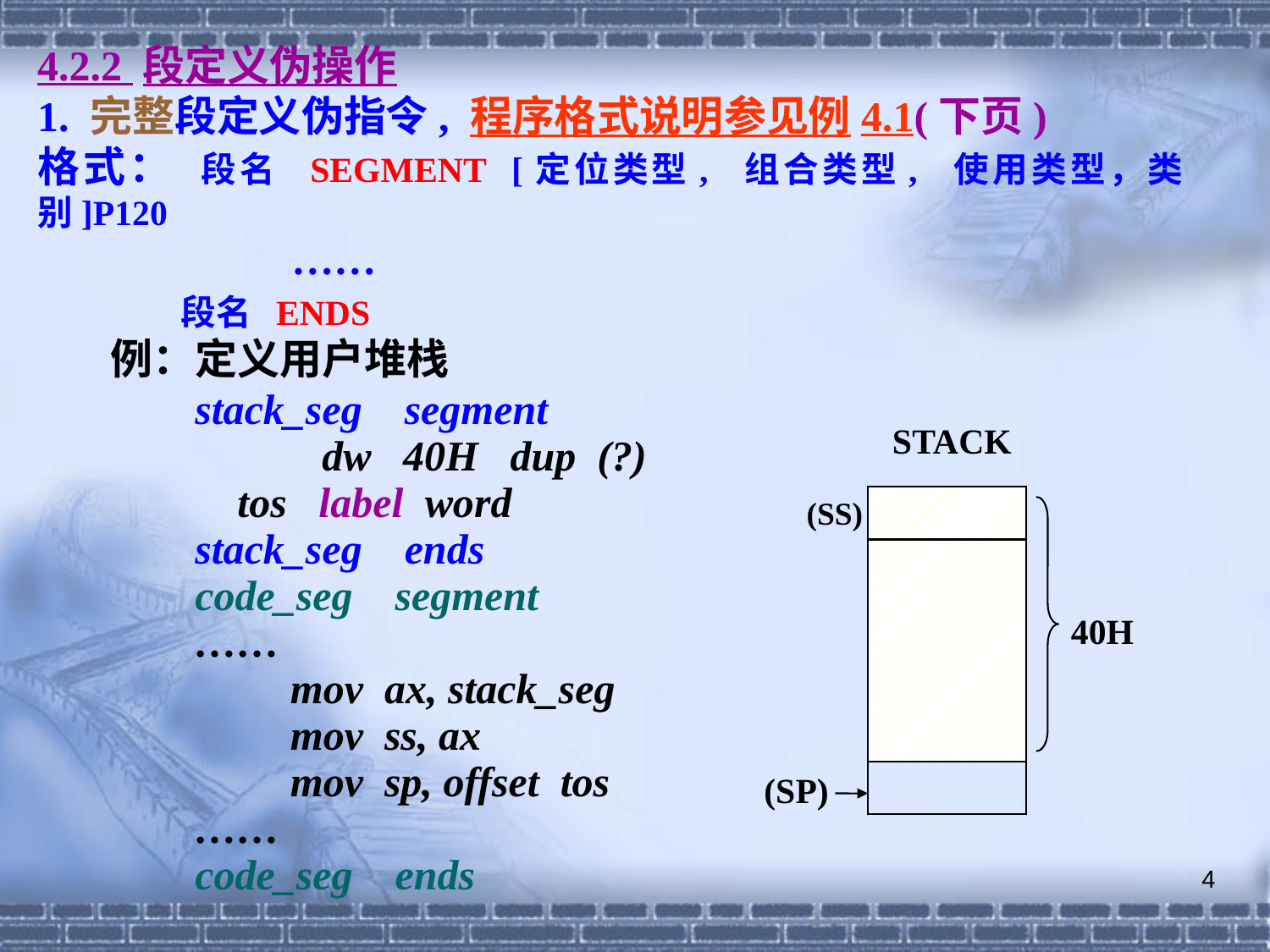

4.2.2 段定义伪操作
1. 完整段定义伪指令, 程序格式说明参见例4.1(下页)
格式：  段名  SEGMENT  [定位类型,  组合类型,  使用类型，类别]P120
                        ……
              段名  ENDS
例：定义用户堆栈
        stack_seg    segment
                    dw   40H   dup  (?)
            tos   label  word
        stack_seg    ends
        code_seg    segment
        ……
                 mov  ax, stack_seg
                 mov  ss, ax
                 mov  sp, offset  tos
        ……
        code_seg    ends
STACK
(SS)

40H
(SP)

4